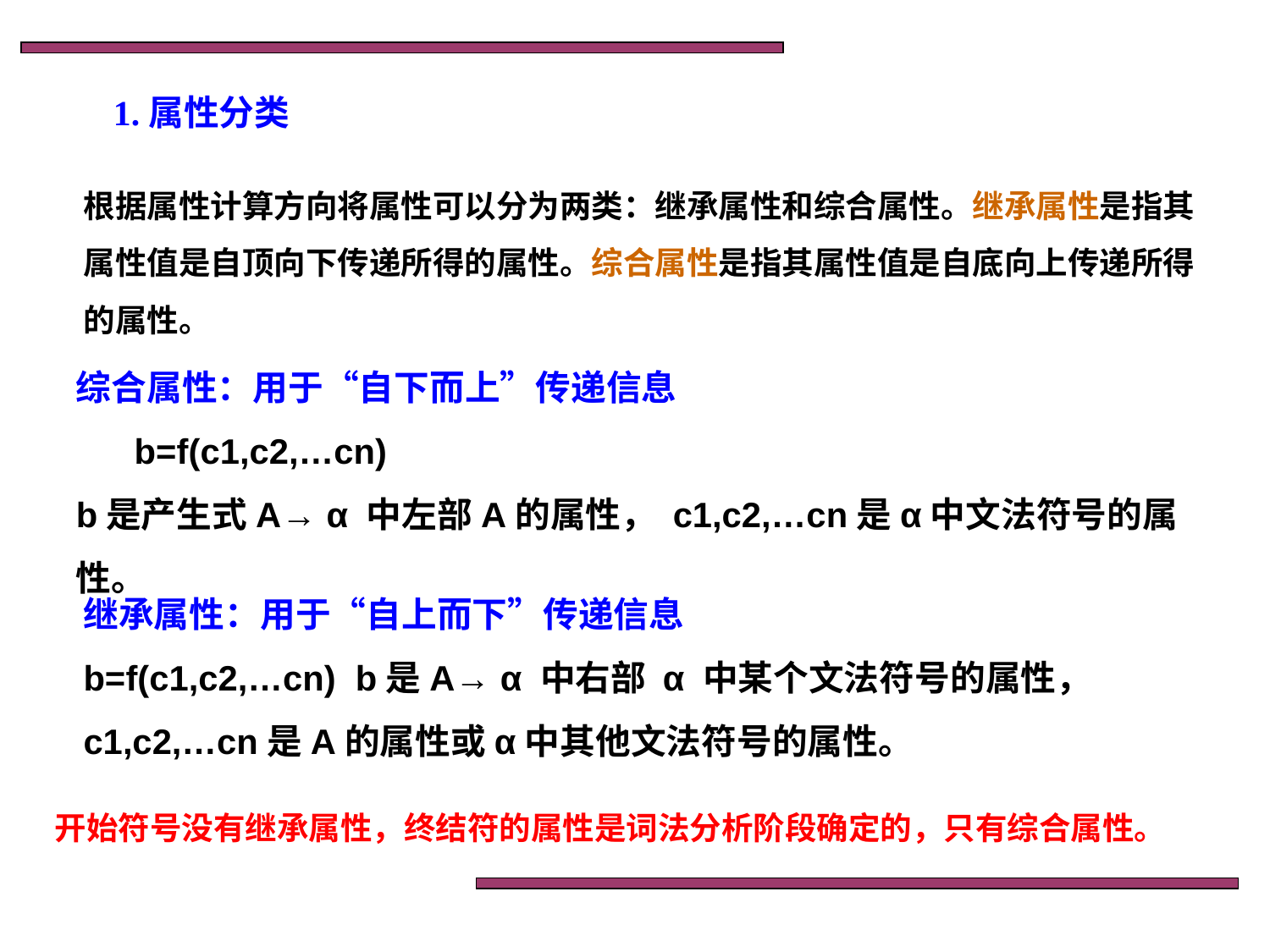

1.属性分类
根据属性计算方向将属性可以分为两类：继承属性和综合属性。继承属性是指其属性值是自顶向下传递所得的属性。综合属性是指其属性值是自底向上传递所得的属性。
综合属性：用于“自下而上”传递信息
      b=f(c1,c2,…cn)
b是产生式A→ α 中左部A的属性， c1,c2,…cn是α中文法符号的属性。
继承属性：用于“自上而下”传递信息
b=f(c1,c2,…cn)  b是A→ α 中右部 α 中某个文法符号的属性， c1,c2,…cn是A的属性或α中其他文法符号的属性。

开始符号没有继承属性，终结符的属性是词法分析阶段确定的，只有综合属性。